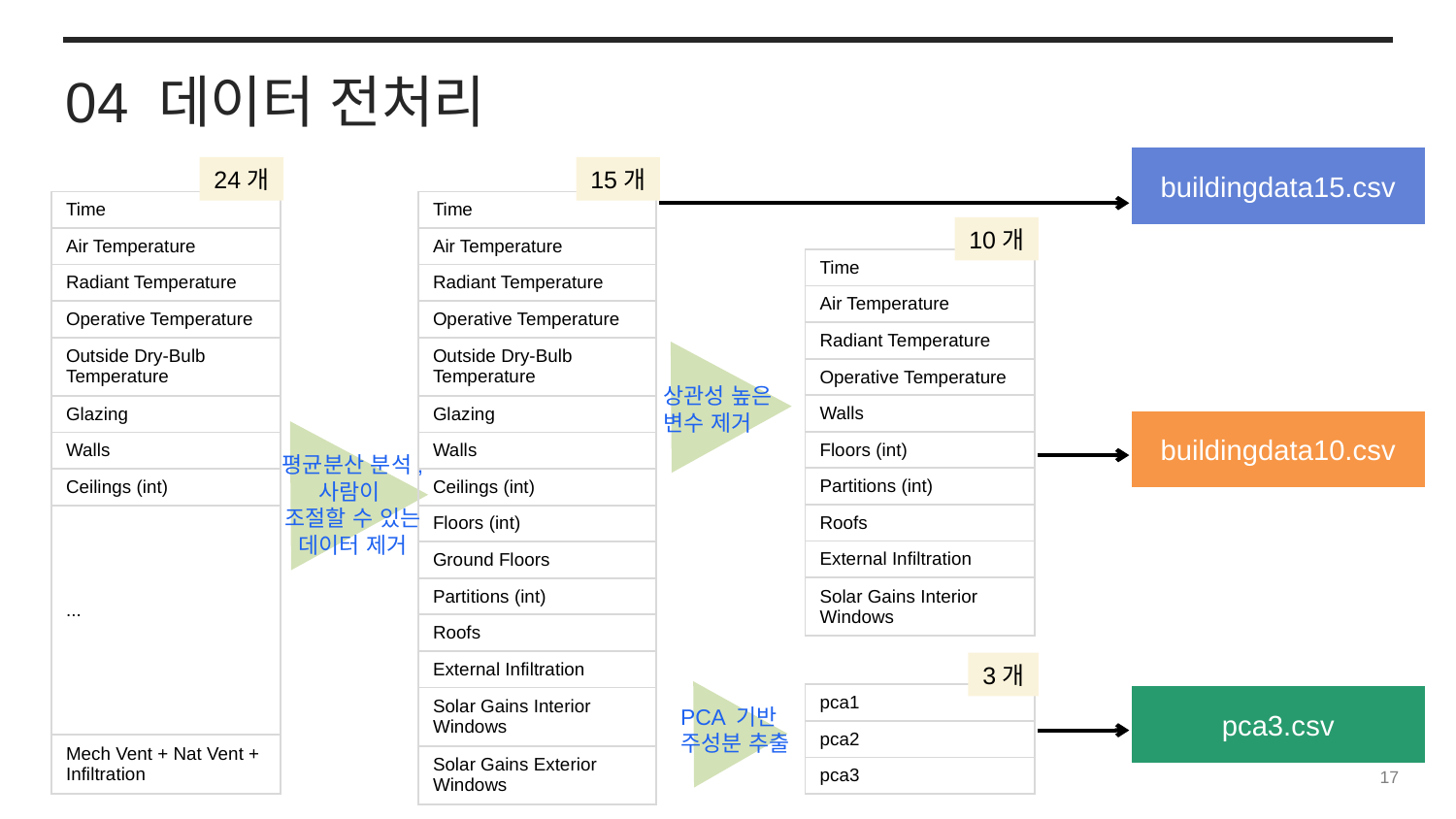

04 데이터 전처리
buildingdata15.csv
24개
15개
| Time |
| --- |
| Air Temperature |
| Radiant Temperature |
| Operative Temperature |
| Outside Dry-Bulb Temperature |
| Glazing |
| Walls |
| Ceilings (int) |
| ... |
| Mech Vent + Nat Vent + Infiltration |
| Time |
| --- |
| Air Temperature |
| Radiant Temperature |
| Operative Temperature |
| Outside Dry-Bulb Temperature |
| Glazing |
| Walls |
| Ceilings (int) |
| Floors (int) |
| Ground Floors |
| Partitions (int) |
| Roofs |
| External Infiltration |
| Solar Gains Interior Windows |
| Solar Gains Exterior Windows |
10개
| Time |
| --- |
| Air Temperature |
| Radiant Temperature |
| Operative Temperature |
| Walls |
| Floors (int) |
| Partitions (int) |
| Roofs |
| External Infiltration |
| Solar Gains Interior Windows |

상관성 높은
변수 제거
buildingdata10.csv

평균분산 분석,
사람이
조절할 수 있는
데이터 제거
3개
| pca1 |
| --- |
| pca2 |
| pca3 |
pca3.csv

PCA 기반
주성분 추출